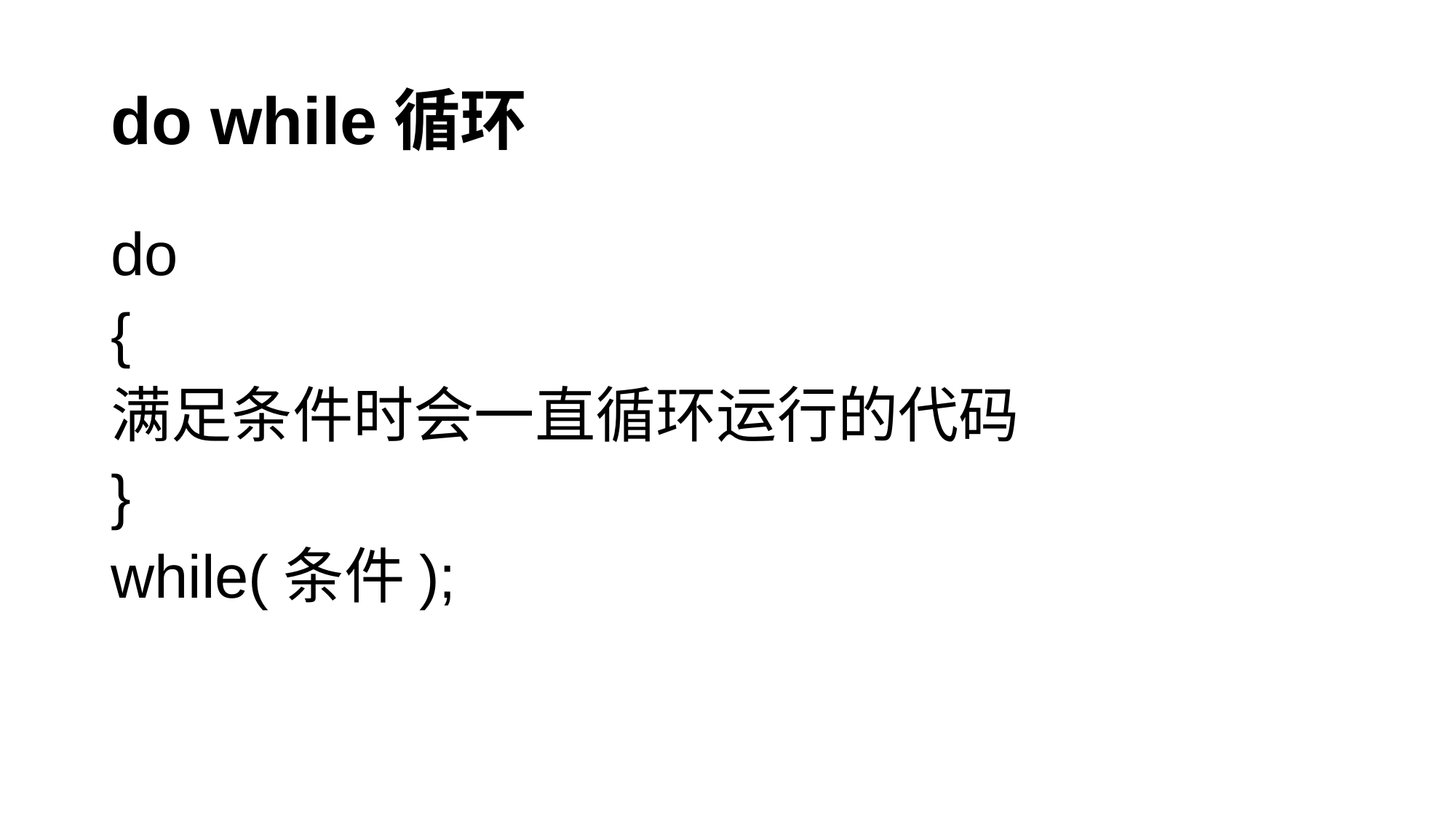

# do while循环
do
{
满足条件时会一直循环运行的代码
}
while(条件);